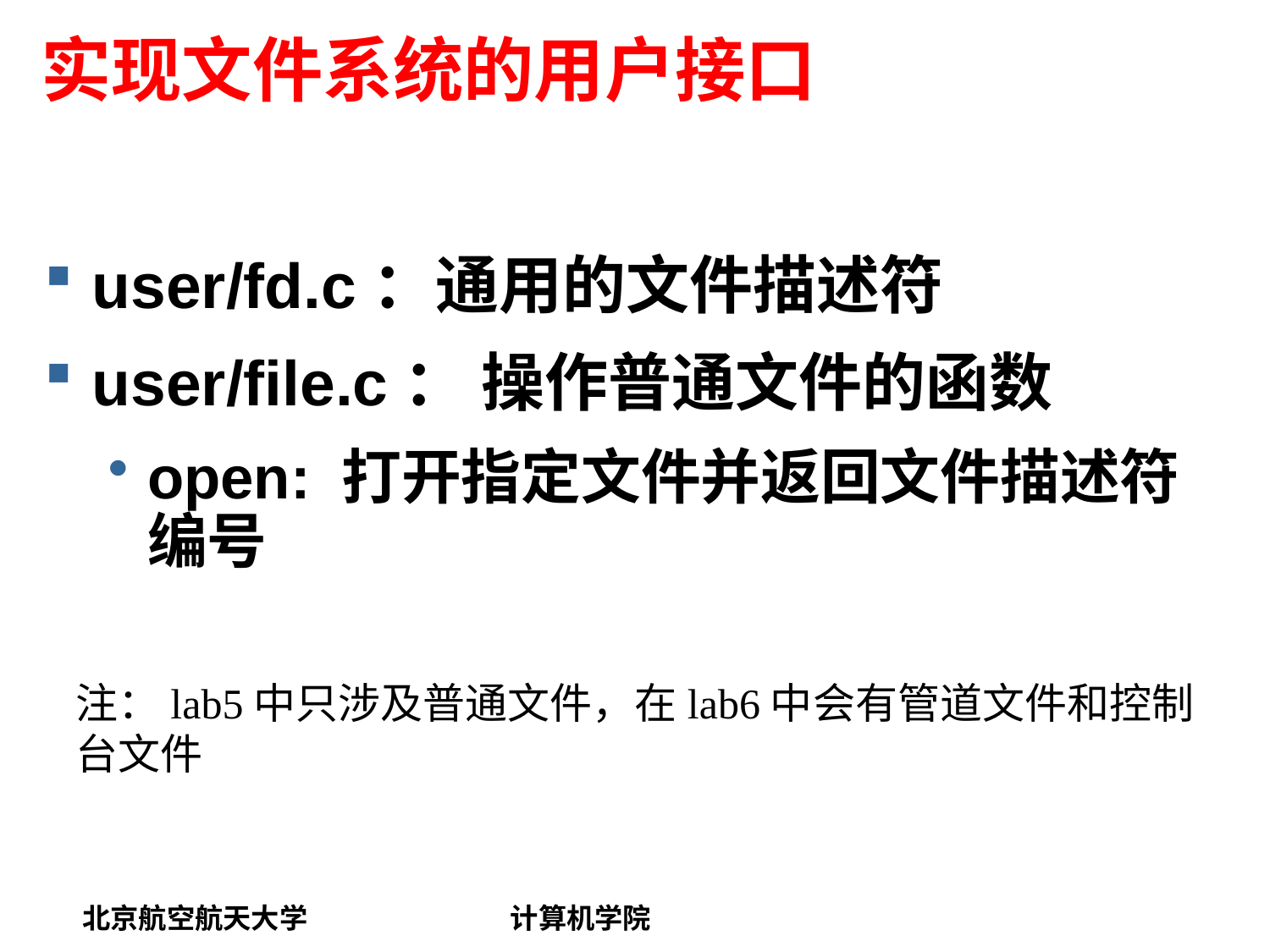

# 实现文件系统的用户接口
user/fd.c：通用的文件描述符
user/file.c： 操作普通文件的函数
open: 打开指定文件并返回文件描述符编号
注：lab5中只涉及普通文件，在lab6中会有管道文件和控制台文件